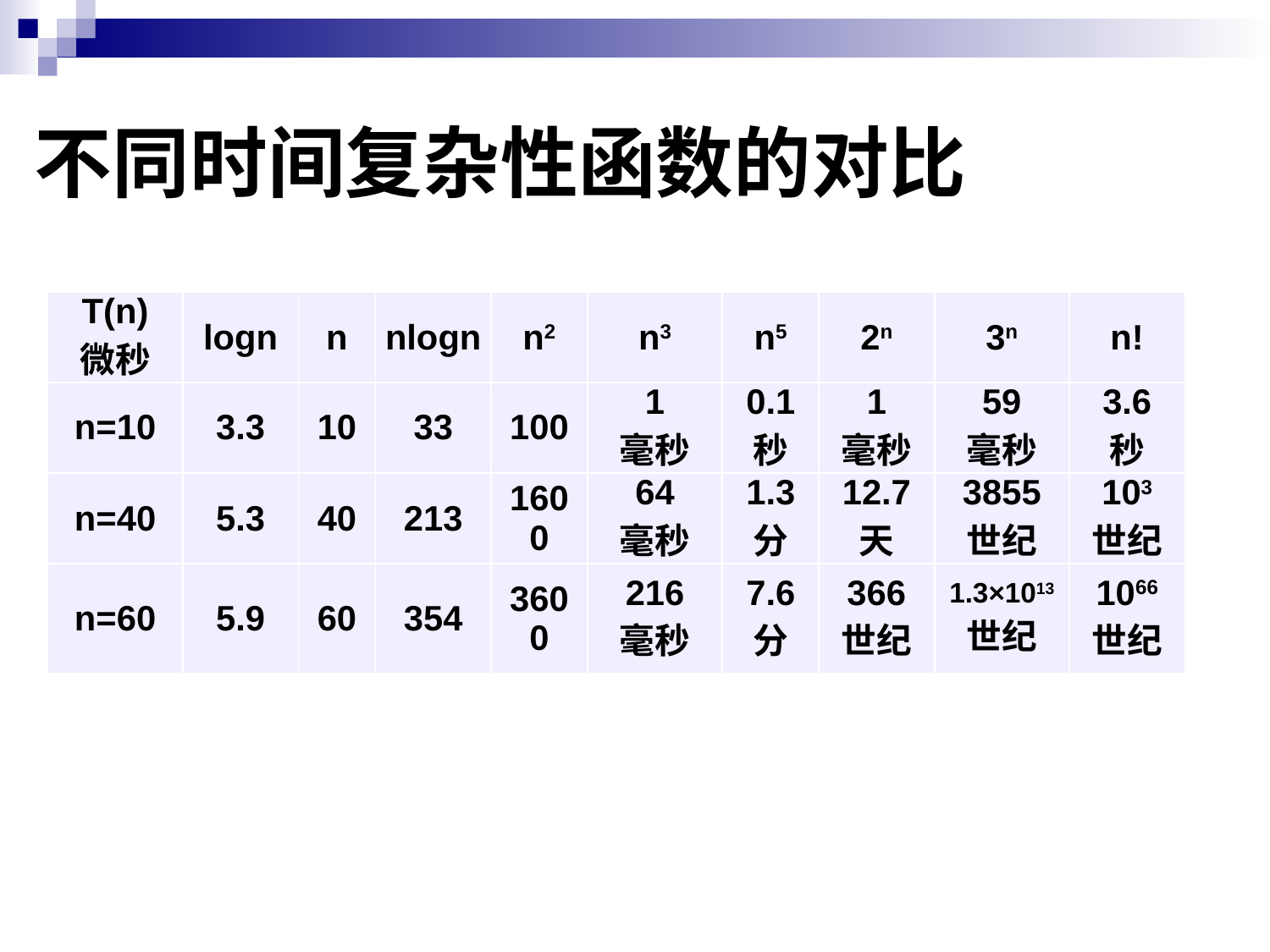

不同时间复杂性函数的对比
| T(n) 微秒 | logn | n | nlogn | n2 | n3 | n5 | 2n | 3n | n! |
| --- | --- | --- | --- | --- | --- | --- | --- | --- | --- |
| n=10 | 3.3 | 10 | 33 | 100 | 1 毫秒 | 0.1 秒 | 1 毫秒 | 59 毫秒 | 3.6 秒 |
| n=40 | 5.3 | 40 | 213 | 1600 | 64 毫秒 | 1.3 分 | 12.7 天 | 3855 世纪 | 103 世纪 |
| n=60 | 5.9 | 60 | 354 | 3600 | 216 毫秒 | 7.6 分 | 366 世纪 | 1.3×1013 世纪 | 1066 世纪 |